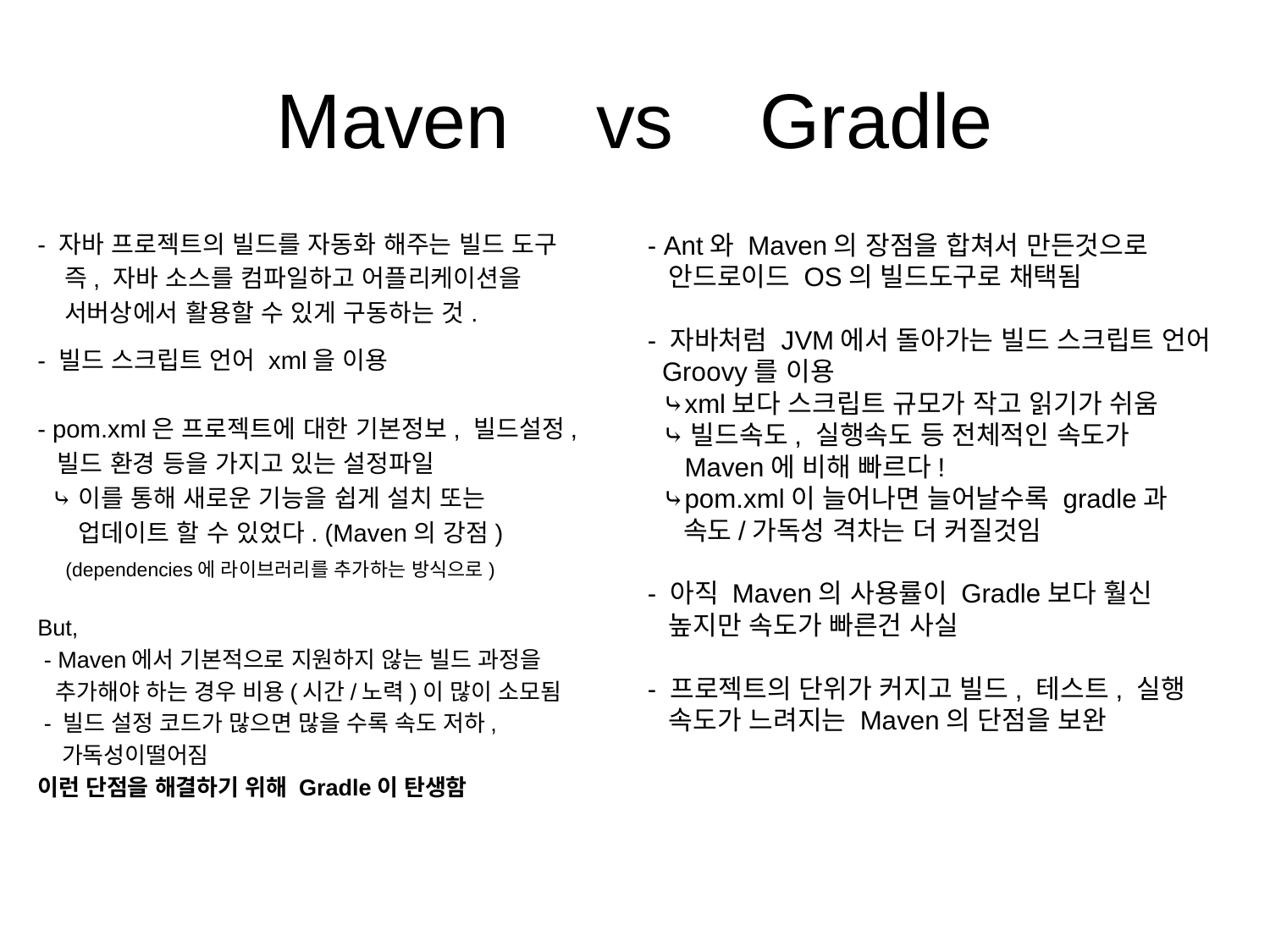

# Maven    vs    Gradle
- 자바 프로젝트의 빌드를 자동화 해주는 빌드 도구
   즉, 자바 소스를 컴파일하고 어플리케이션을
   서버상에서 활용할 수 있게 구동하는 것.

- 빌드 스크립트 언어 xml을 이용

- pom.xml은 프로젝트에 대한 기본정보, 빌드설정,
  빌드 환경 등을 가지고 있는 설정파일
  ⤷이를 통해 새로운 기능을 쉽게 설치 또는
     업데이트 할 수 있었다. (Maven의 강점)
    (dependencies에 라이브러리를 추가하는 방식으로)

But,
 - Maven에서 기본적으로 지원하지 않는 빌드 과정을
  추가해야 하는 경우 비용(시간/노력)이 많이 소모됨
 - 빌드 설정 코드가 많으면 많을 수록 속도 저하,
   가독성이떨어짐
이런 단점을 해결하기 위해 Gradle이 탄생함
- Ant와 Maven의 장점을 합쳐서 만든것으로
  안드로이드 OS의 빌드도구로 채택됨

- 자바처럼 JVM에서 돌아가는 빌드 스크립트 언어
  Groovy를 이용
  ⤷xml보다 스크립트 규모가 작고 읽기가 쉬움
  ⤷빌드속도, 실행속도 등 전체적인 속도가
     Maven에 비해 빠르다!
  ⤷pom.xml이 늘어나면 늘어날수록 gradle과
    속도/가독성 격차는 더 커질것임

- 아직 Maven의 사용률이 Gradle보다 훨신
  높지만 속도가 빠른건 사실

- 프로젝트의 단위가 커지고 빌드, 테스트, 실행
  속도가 느려지는 Maven의 단점을 보완